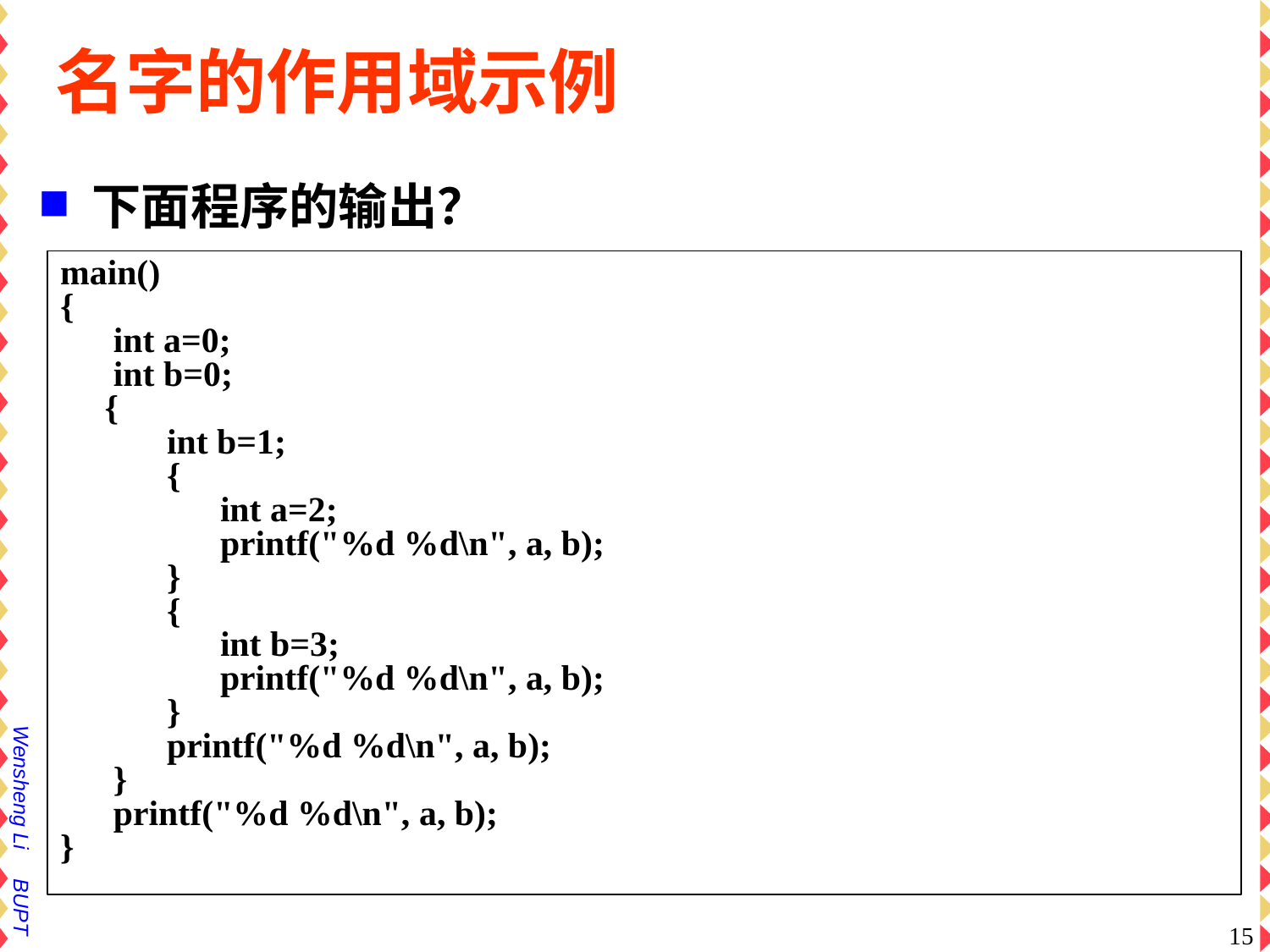

# 名字的作用域示例
下面程序的输出？
main()
{
      int a=0;
      int b=0;
     {
            int b=1;
            {
                  int a=2;
                  printf("%d %d\n", a, b);
            }
            {
                  int b=3;
                  printf("%d %d\n", a, b);
            }
            printf("%d %d\n", a, b);
      }
      printf("%d %d\n", a, b);
}

15